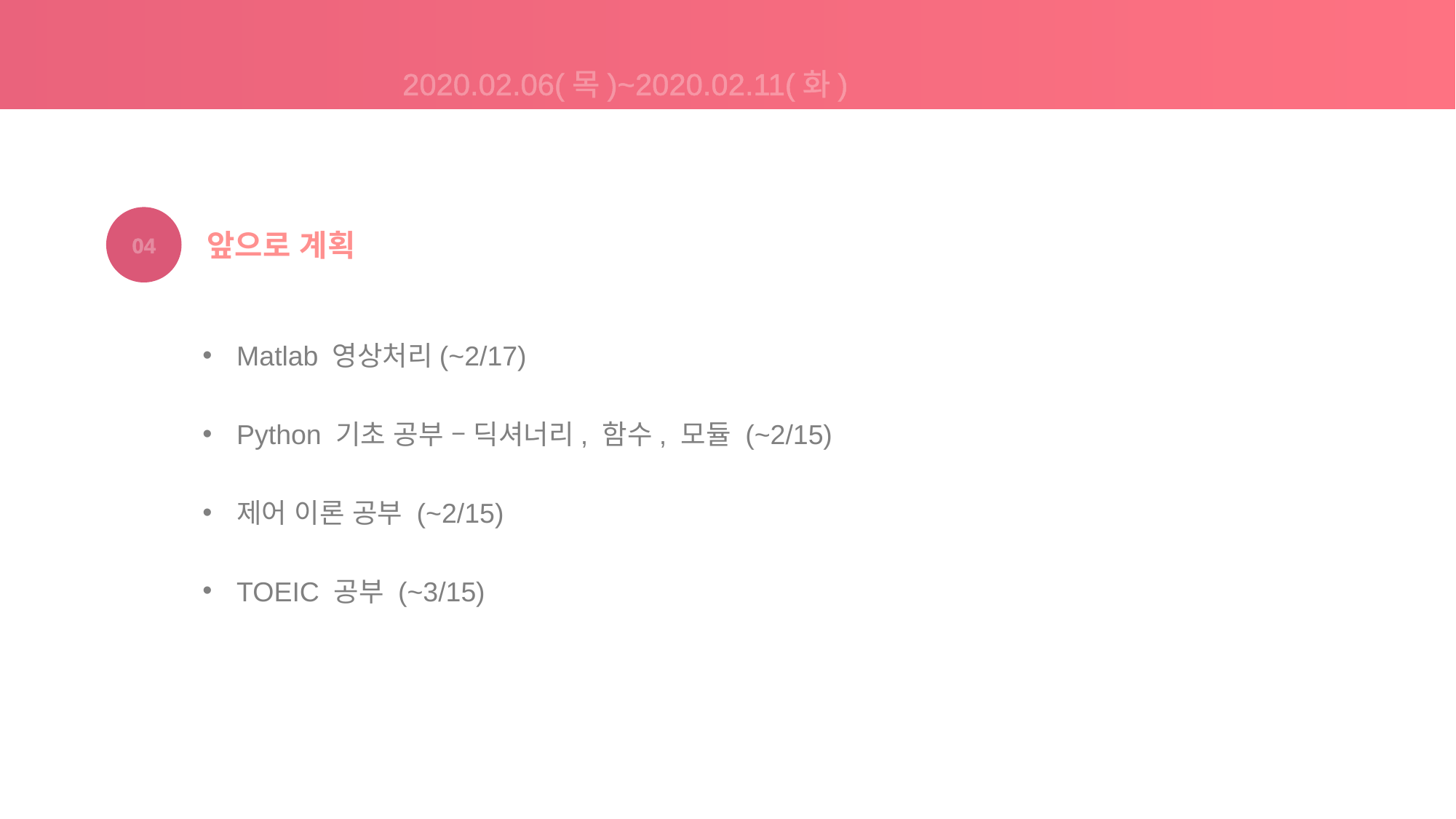

2020.02.06(목)~2020.02.11(화)
04
앞으로 계획
Matlab 영상처리(~2/17)

Python 기초 공부 – 딕셔너리, 함수, 모듈 (~2/15)

제어 이론 공부 (~2/15)

TOEIC 공부 (~3/15)